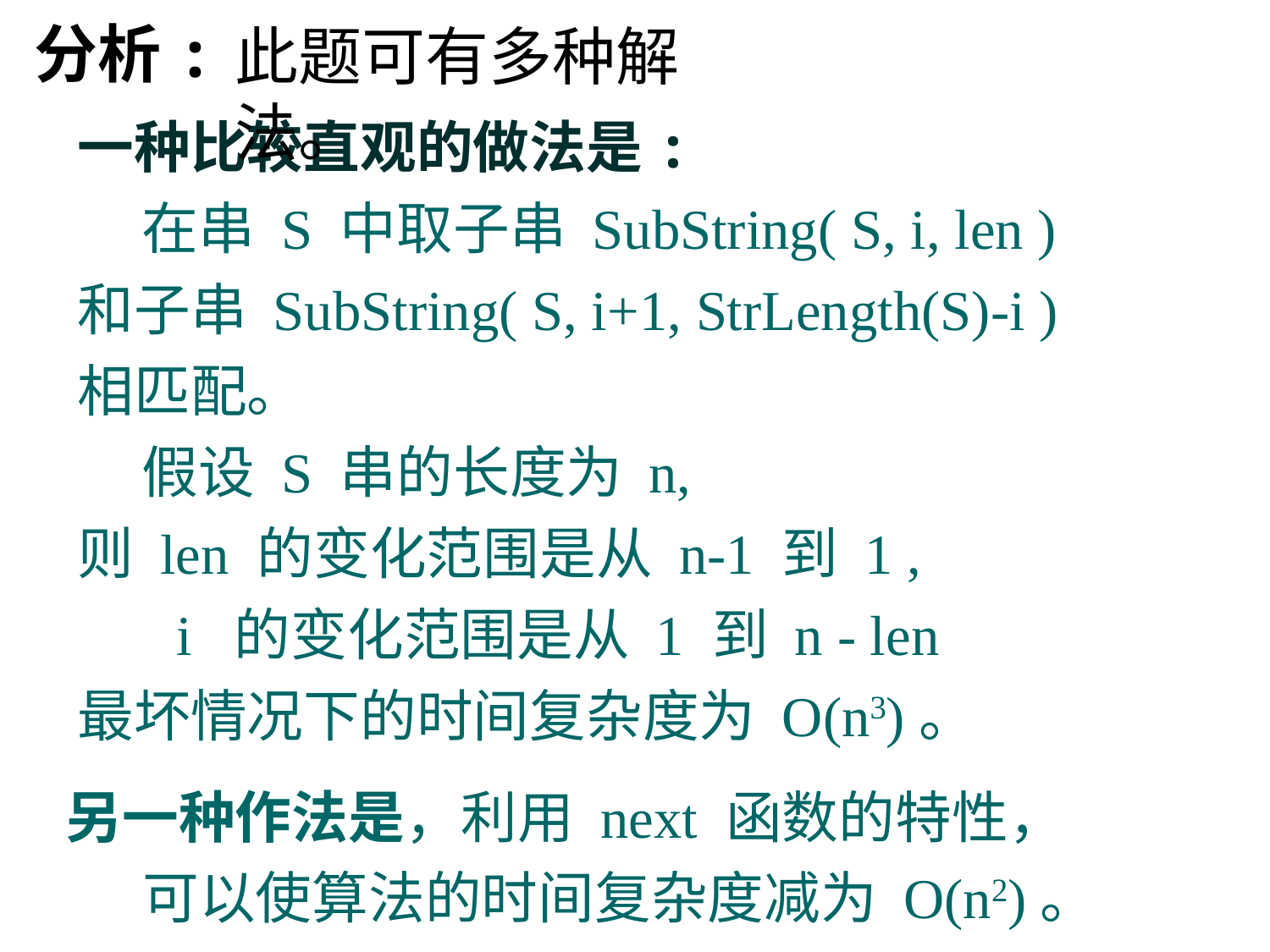

分析:
此题可有多种解法。
一种比较直观的做法是:
    在串 S 中取子串 SubString( S, i, len )
和子串 SubString( S, i+1, StrLength(S)-i )
相匹配。
    假设 S 串的长度为 n,
则 len 的变化范围是从 n-1 到 1 ,
       i  的变化范围是从 1 到 n - len
最坏情况下的时间复杂度为 O(n3)。
另一种作法是，利用 next 函数的特性，
     可以使算法的时间复杂度减为 O(n2)。